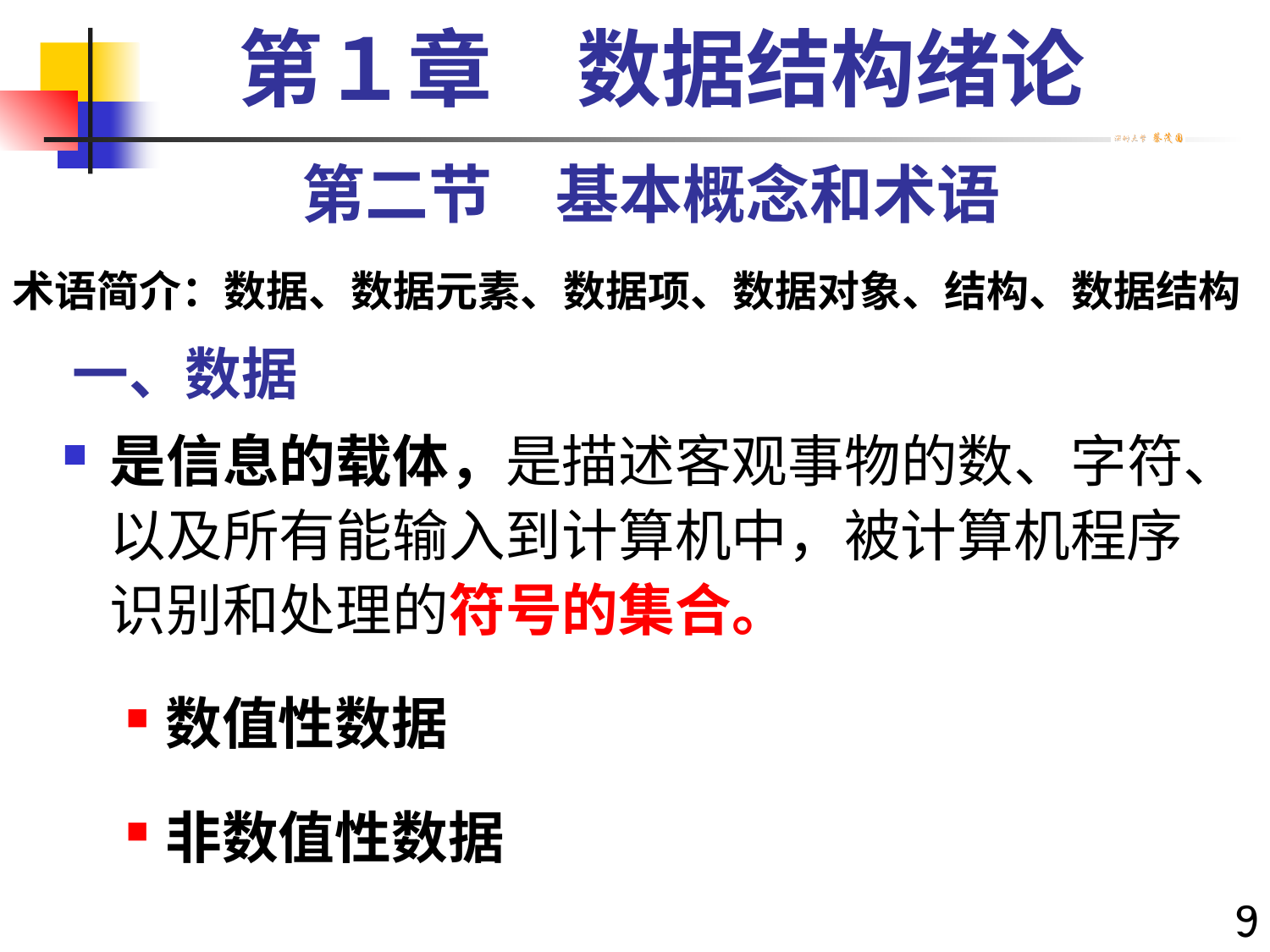

第１章　数据结构绪论
第二节　基本概念和术语
术语简介：数据、数据元素、数据项、数据对象、结构、数据结构

# 一、数据
是信息的载体，是描述客观事物的数、字符、以及所有能输入到计算机中，被计算机程序识别和处理的符号的集合。
数值性数据
非数值性数据
9